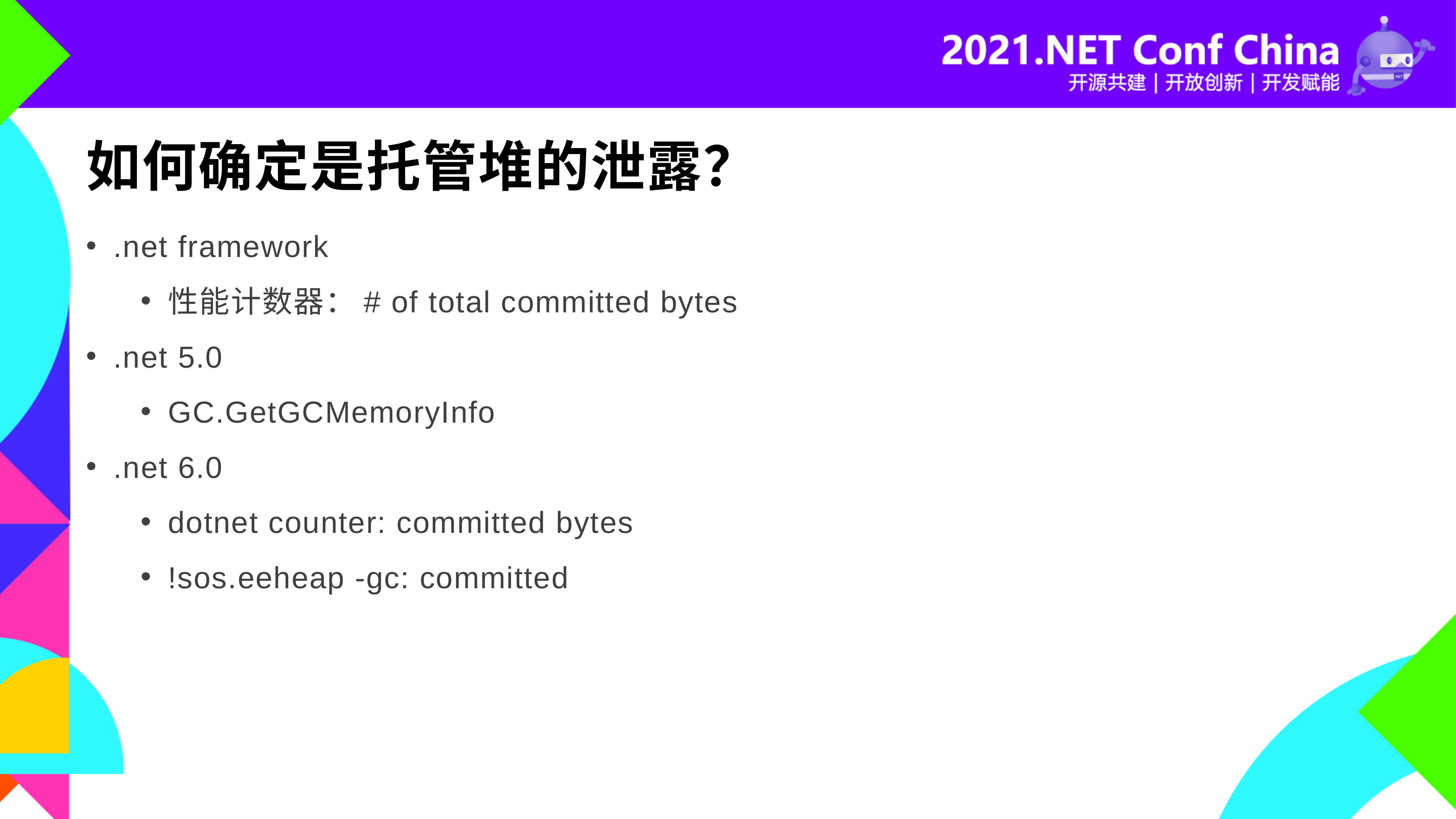

# 如何确定是托管堆的泄露？
.net framework
性能计数器：# of total committed bytes
.net 5.0
GC.GetGCMemoryInfo
.net 6.0
dotnet counter: committed bytes
!sos.eeheap -gc: committed